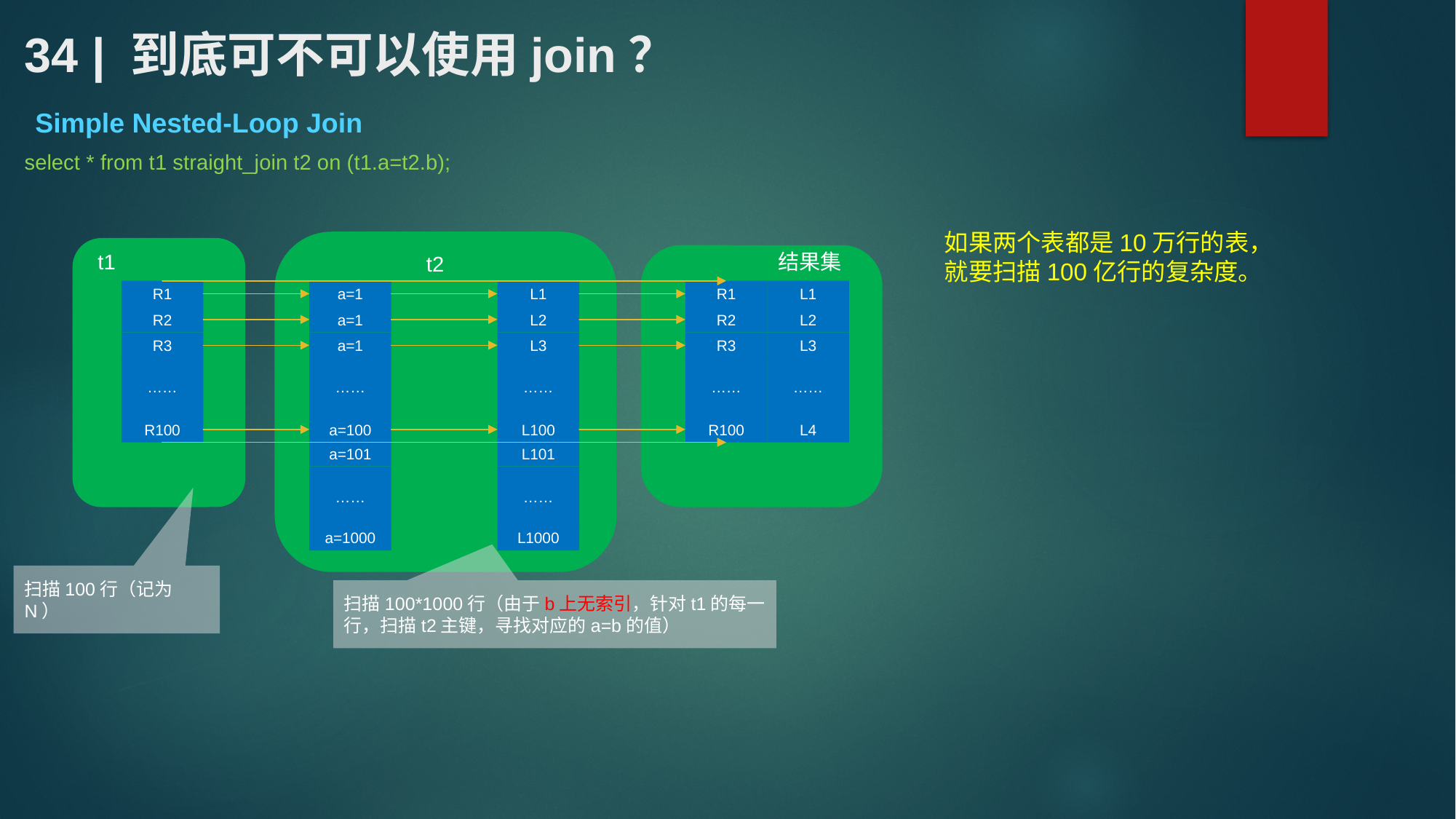

# 34 | 到底可不可以使用join？
Simple Nested-Loop Join
select * from t1 straight_join t2 on (t1.a=t2.b);
如果两个表都是10万行的表，就要扫描100亿行的复杂度。

结果集
t1
t2

R1
a=1
L1
R1
L1
R2
a=1
L2
R2
L2
R3
a=1
L3
R3
L3
……
……
……
……
……
R100
a=100
L100
R100
L4
a=101
L101
……
……
a=1000
L1000
扫描100行（记为N）
扫描100*1000行（由于b上无索引，针对t1的每一行，扫描t2主键，寻找对应的a=b的值）